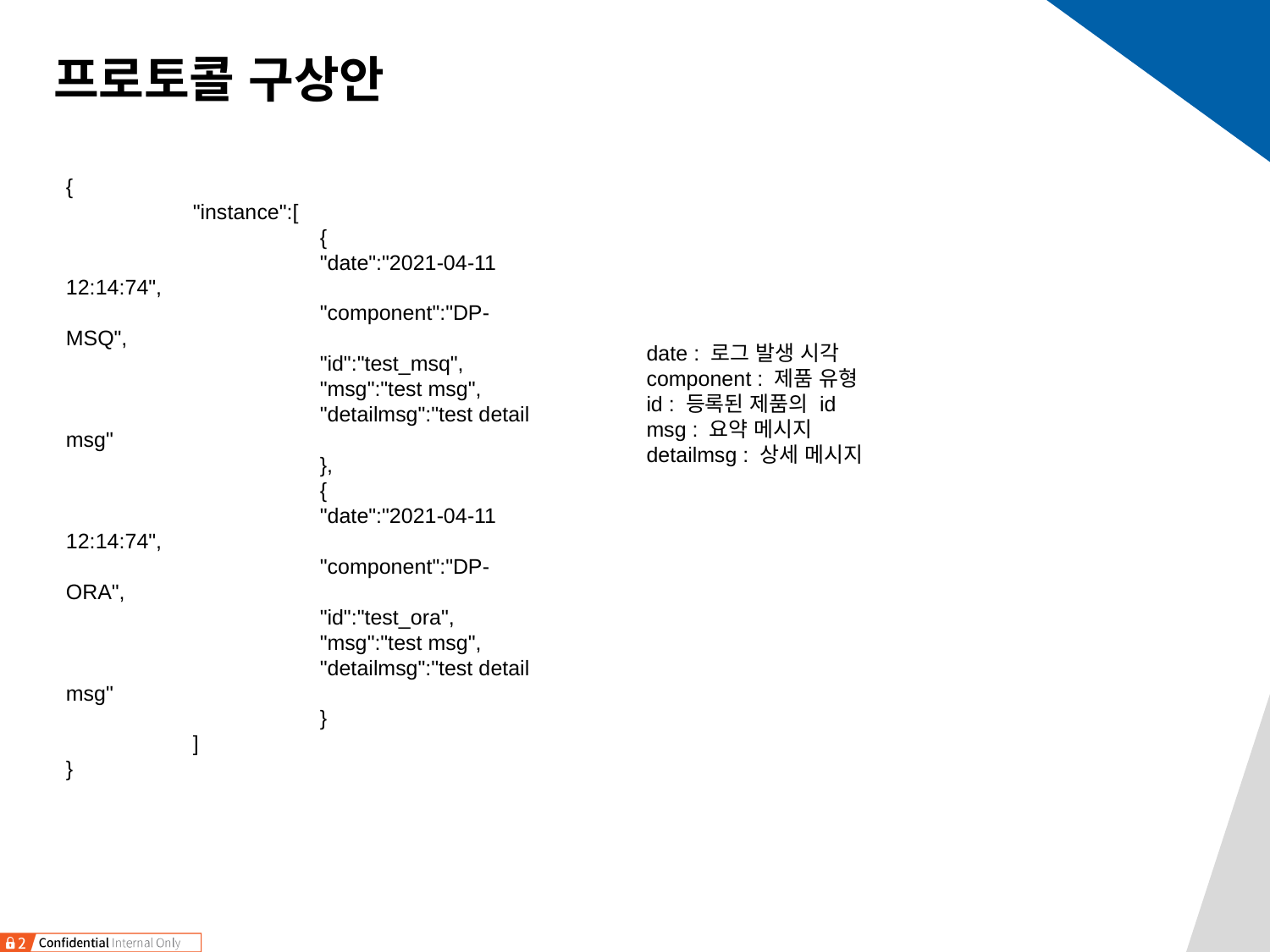

# 프로토콜 구상안
{
	"instance":[
		{
		"date":"2021-04-11 12:14:74",
		"component":"DP-MSQ",
		"id":"test_msq",
		"msg":"test msg",
		"detailmsg":"test detail msg"
		},
		{
		"date":"2021-04-11 12:14:74",
		"component":"DP-ORA",
		"id":"test_ora",
		"msg":"test msg",
		"detailmsg":"test detail msg"
		}
	]
}
date : 로그 발생 시각
component : 제품 유형
id : 등록된 제품의 id
msg : 요약 메시지
detailmsg : 상세 메시지